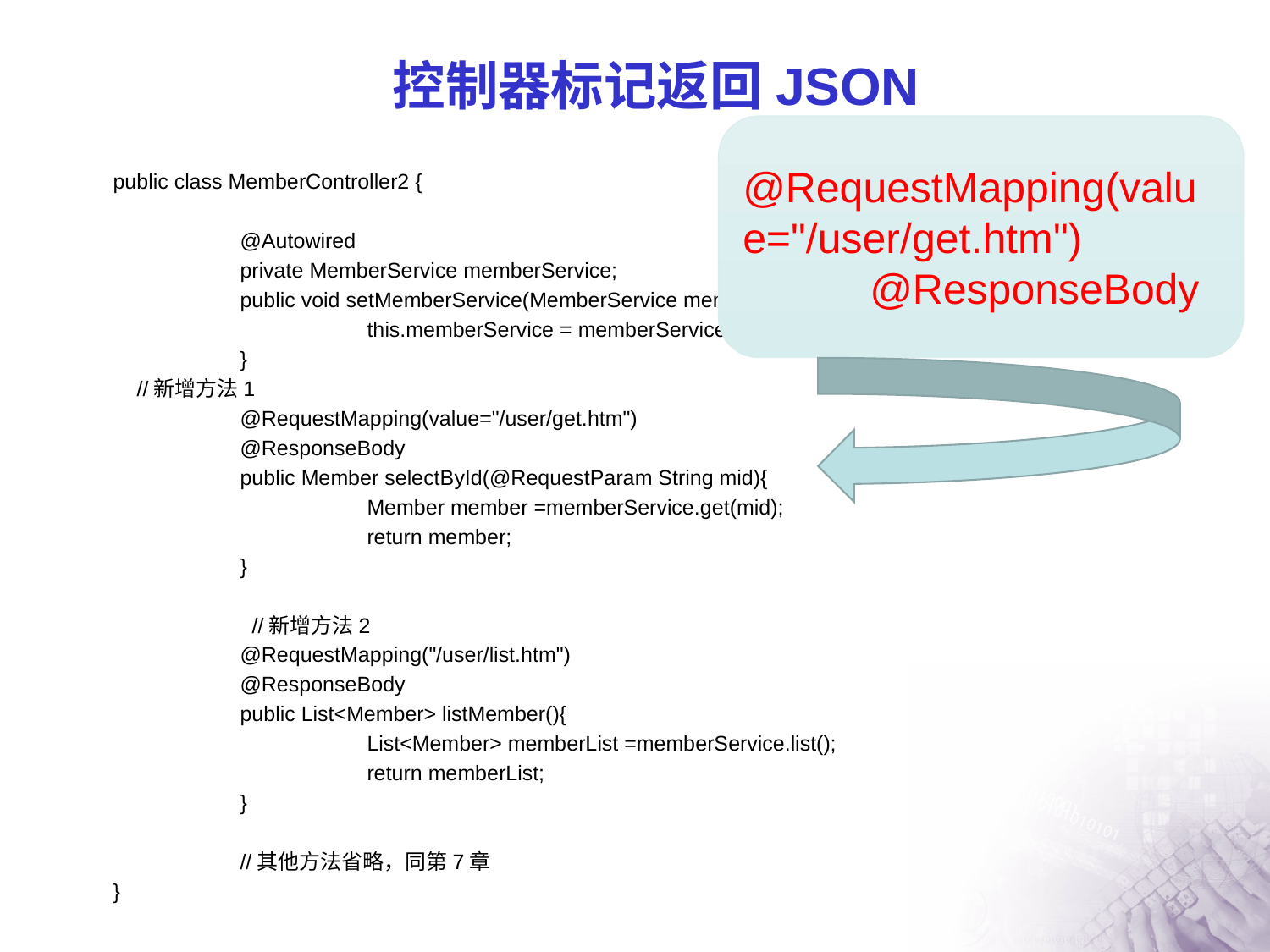

# 控制器标记返回JSON
@RequestMapping(value="/user/get.htm")
	@ResponseBody
public class MemberController2 {

	@Autowired
	private MemberService memberService;
	public void setMemberService(MemberService memberService) {
		this.memberService = memberService;
	}
    //新增方法1
	@RequestMapping(value="/user/get.htm")
	@ResponseBody
	public Member selectById(@RequestParam String mid){
		Member member =memberService.get(mid);
		return member;
	}

	  //新增方法2
	@RequestMapping("/user/list.htm")
	@ResponseBody
	public List<Member> listMember(){
		List<Member> memberList =memberService.list();
		return memberList;
	}

	//其他方法省略，同第7章
}